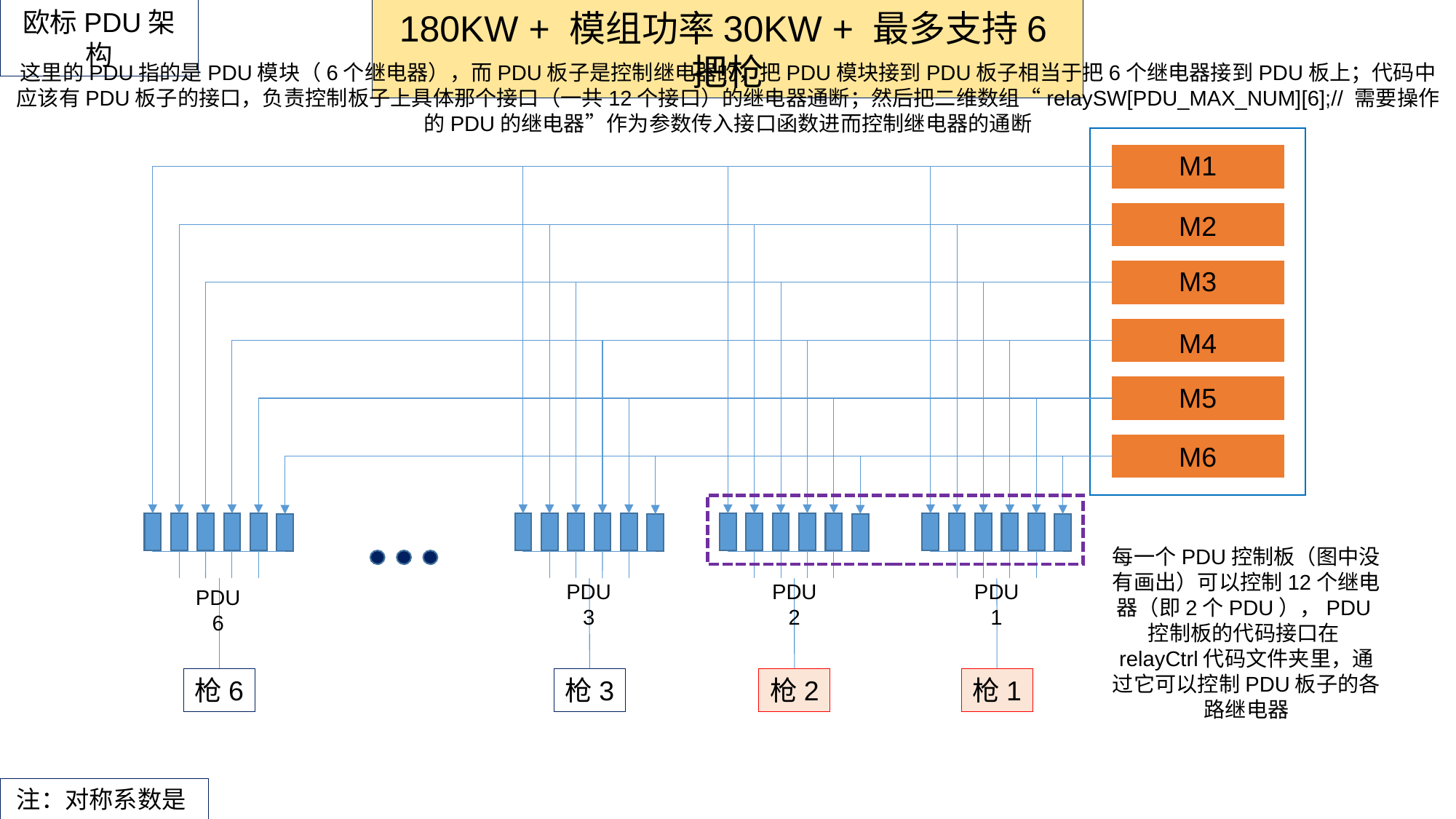

欧标PDU架构
180KW + 模组功率30KW + 最多支持6把枪
这里的PDU指的是PDU模块（6个继电器），而PDU板子是控制继电器的，把PDU模块接到PDU板子相当于把6个继电器接到PDU板上；代码中应该有PDU板子的接口，负责控制板子上具体那个接口（一共12个接口）的继电器通断；然后把二维数组“relaySW[PDU_MAX_NUM][6];// 需要操作的PDU的继电器”作为参数传入接口函数进而控制继电器的通断

M1

M2
M3

M4
M5

M6

每一个PDU控制板（图中没有画出）可以控制12个继电器（即2个PDU），PDU控制板的代码接口在relayCtrl代码文件夹里，通过它可以控制PDU板子的各路继电器

PDU3
PDU2
PDU1
PDU6
枪6
枪3
枪2
枪1
注：对称系数是1